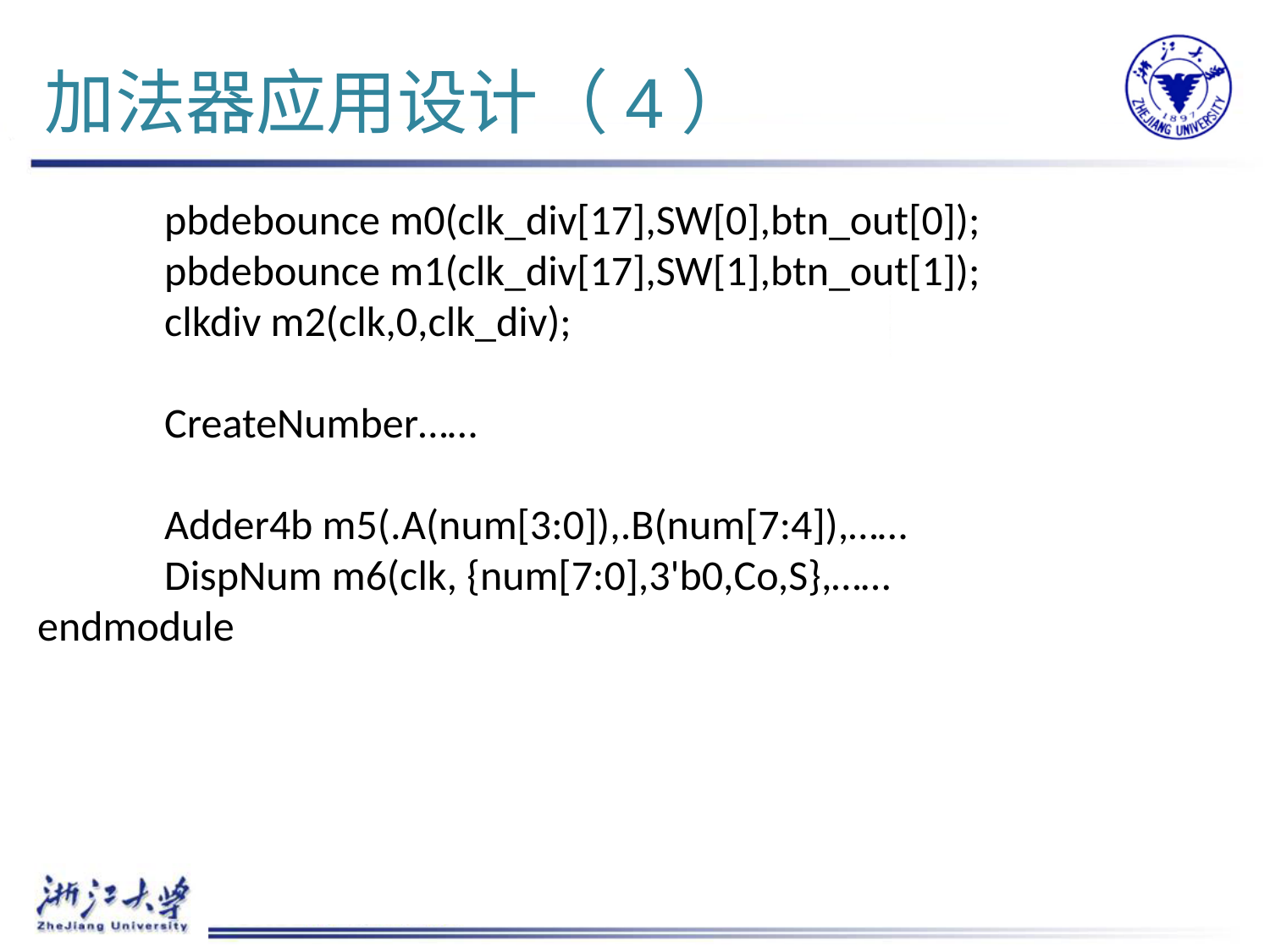

# 加法器应用设计（4）
	pbdebounce m0(clk_div[17],SW[0],btn_out[0]);
 	pbdebounce m1(clk_div[17],SW[1],btn_out[1]);
	clkdiv m2(clk,0,clk_div);

	CreateNumber……

	Adder4b m5(.A(num[3:0]),.B(num[7:4]),……
	DispNum m6(clk, {num[7:0],3'b0,Co,S},……
endmodule